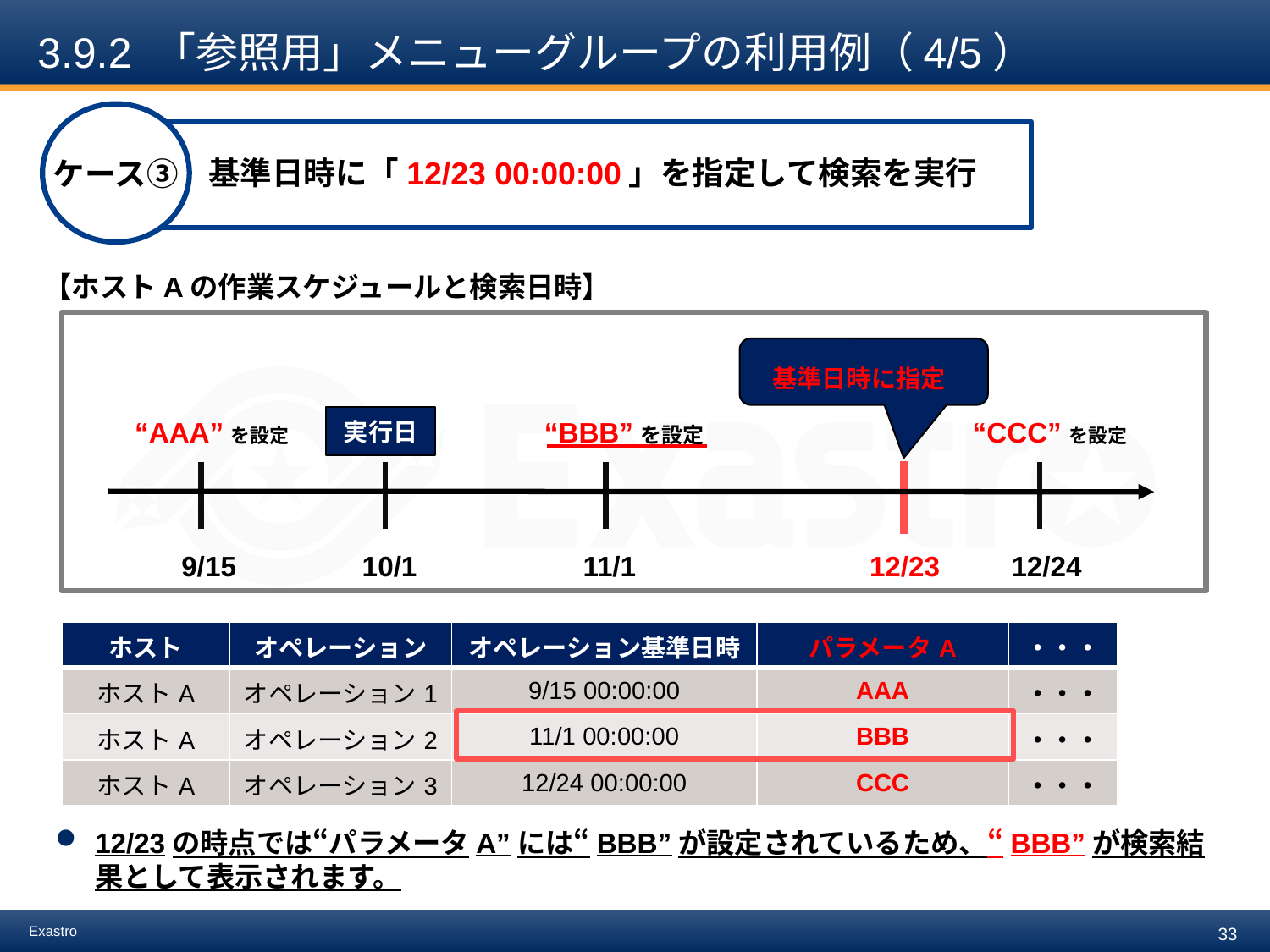

# 3.9.2 「参照用」メニューグループの利用例（4/5）
ケース③

基準日時に「12/23 00:00:00」を指定して検索を実行
【ホストAの作業スケジュールと検索日時】

基準日時に指定

実行日
“AAA”を設定
“BBB”を設定
“CCC”を設定
9/15
10/1
11/1
12/23
12/24
| ホスト | オペレーション | オペレーション基準日時 | パラメータA | ・・・ |
| --- | --- | --- | --- | --- |
| ホストA | オペレーション1 | 9/15 00:00:00 | AAA | ・・・ |
| ホストA | オペレーション2 | 11/1 00:00:00 | BBB | ・・・ |
| ホストA | オペレーション3 | 12/24 00:00:00 | CCC | ・・・ |

結果
12/23の時点では“パラメータA”には“BBB”が設定されているため、“BBB”が検索結果として表示されます。